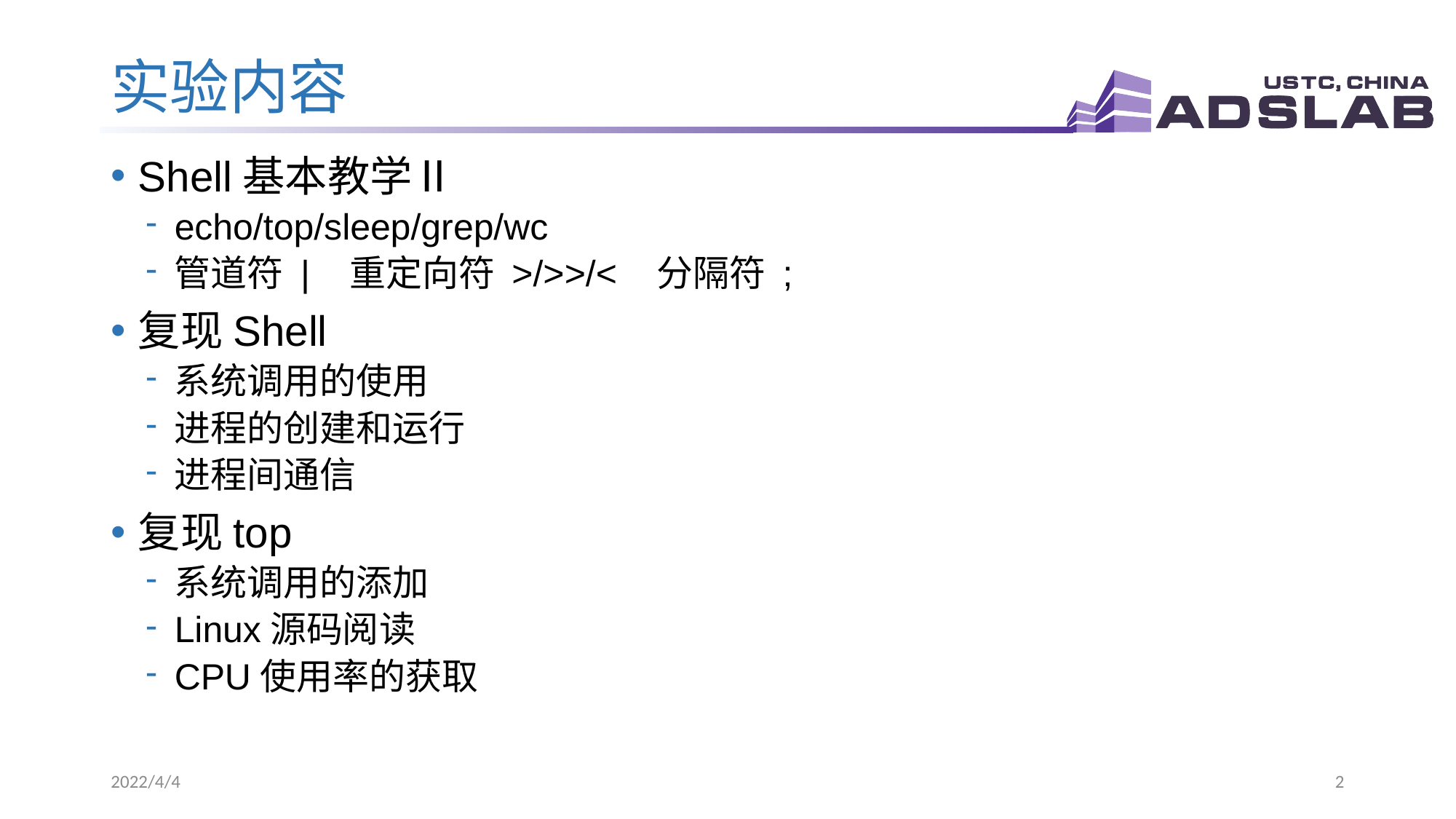

# 实验内容
Shell基本教学Ⅱ
echo/top/sleep/grep/wc
管道符 |   重定向符 >/>>/<   分隔符 ;
复现Shell
系统调用的使用
进程的创建和运行
进程间通信
复现top
系统调用的添加
Linux源码阅读
CPU使用率的获取
2022/4/4
2